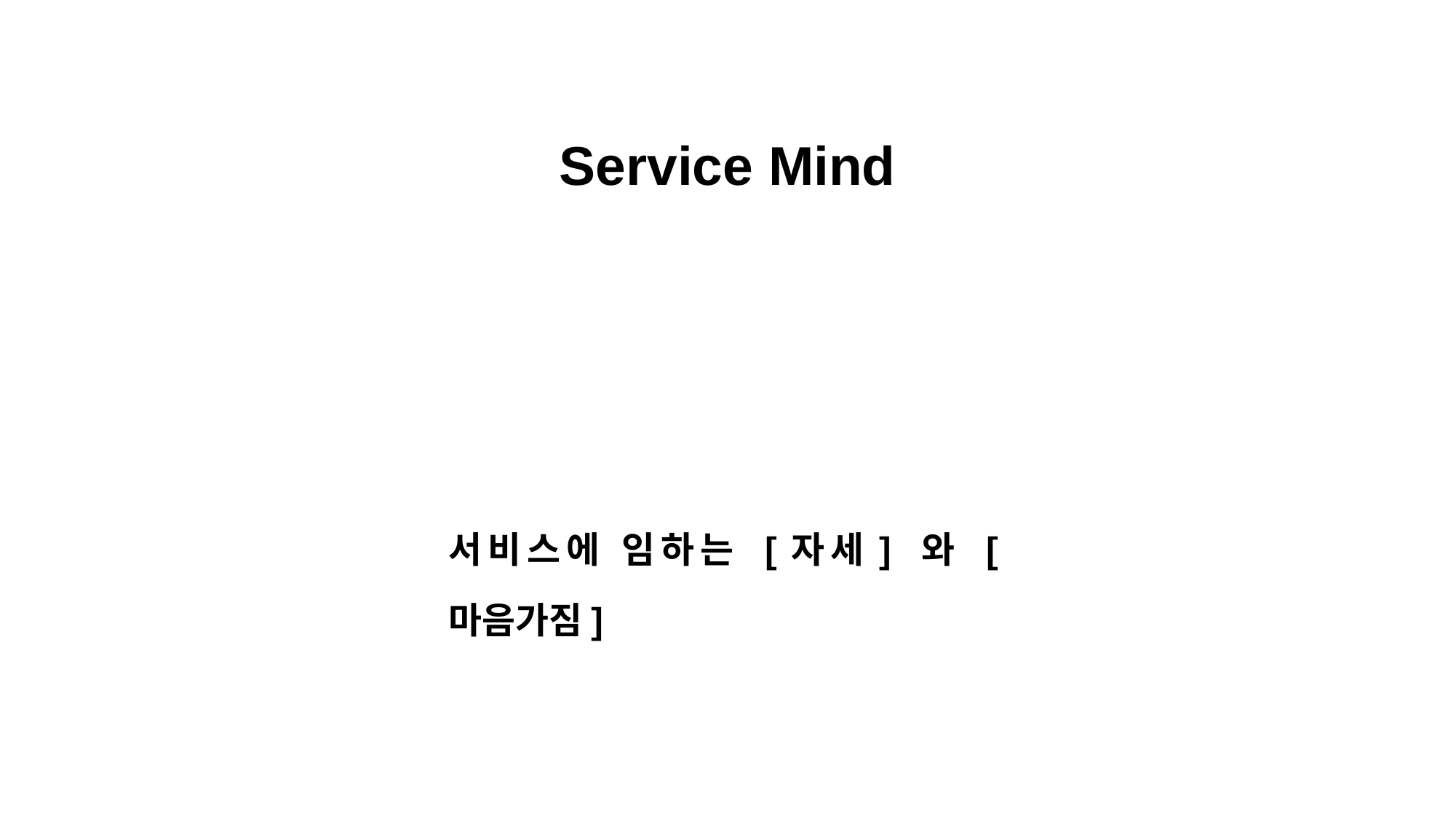

Service Mind
서비스에 임하는 [자세] 와 [마음가짐]